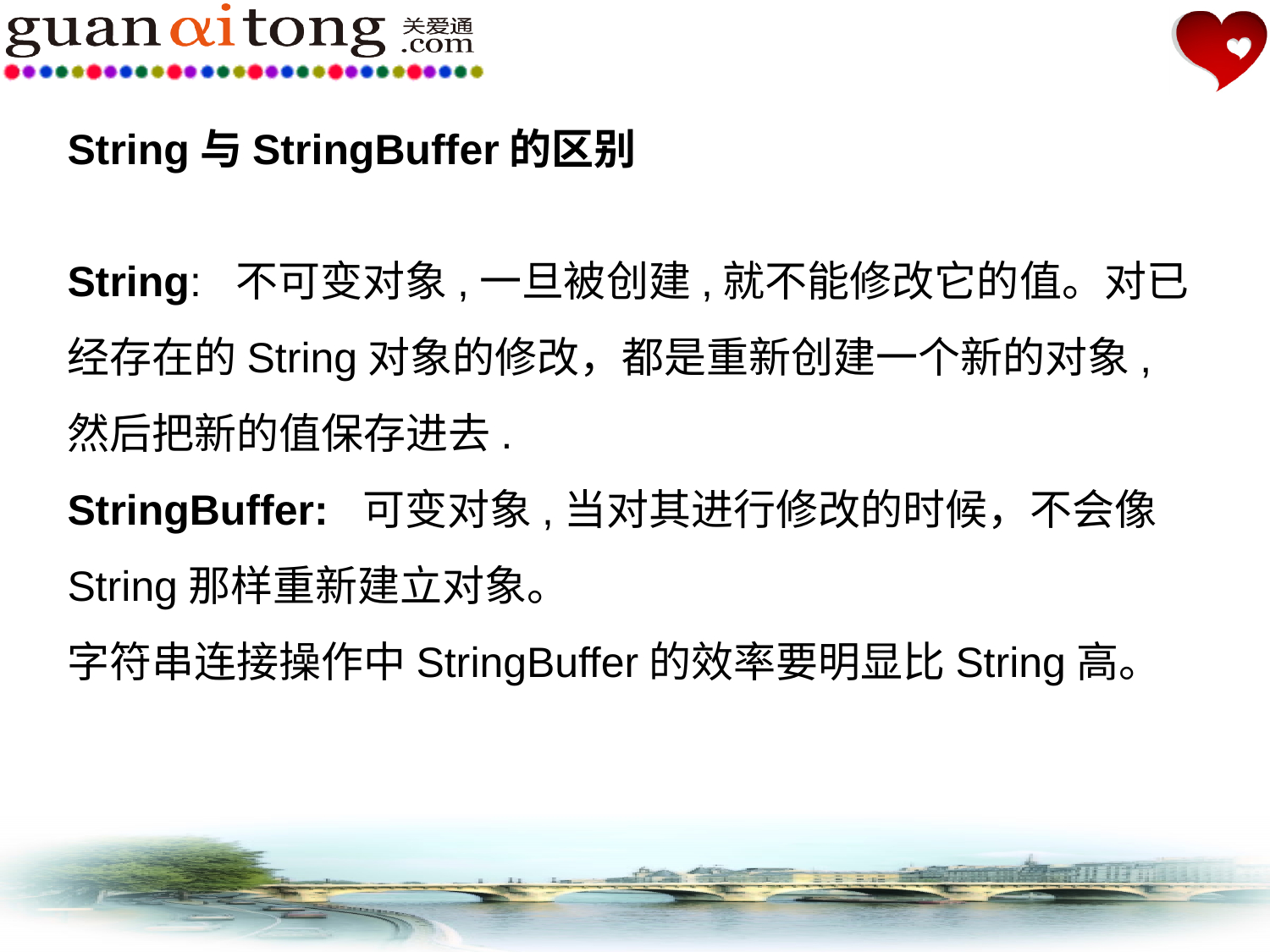

String与StringBuffer的区别
String:  不可变对象,一旦被创建,就不能修改它的值。对已经存在的String对象的修改，都是重新创建一个新的对象,然后把新的值保存进去.
StringBuffer:  可变对象,当对其进行修改的时候，不会像String那样重新建立对象。
字符串连接操作中StringBuffer的效率要明显比String高。